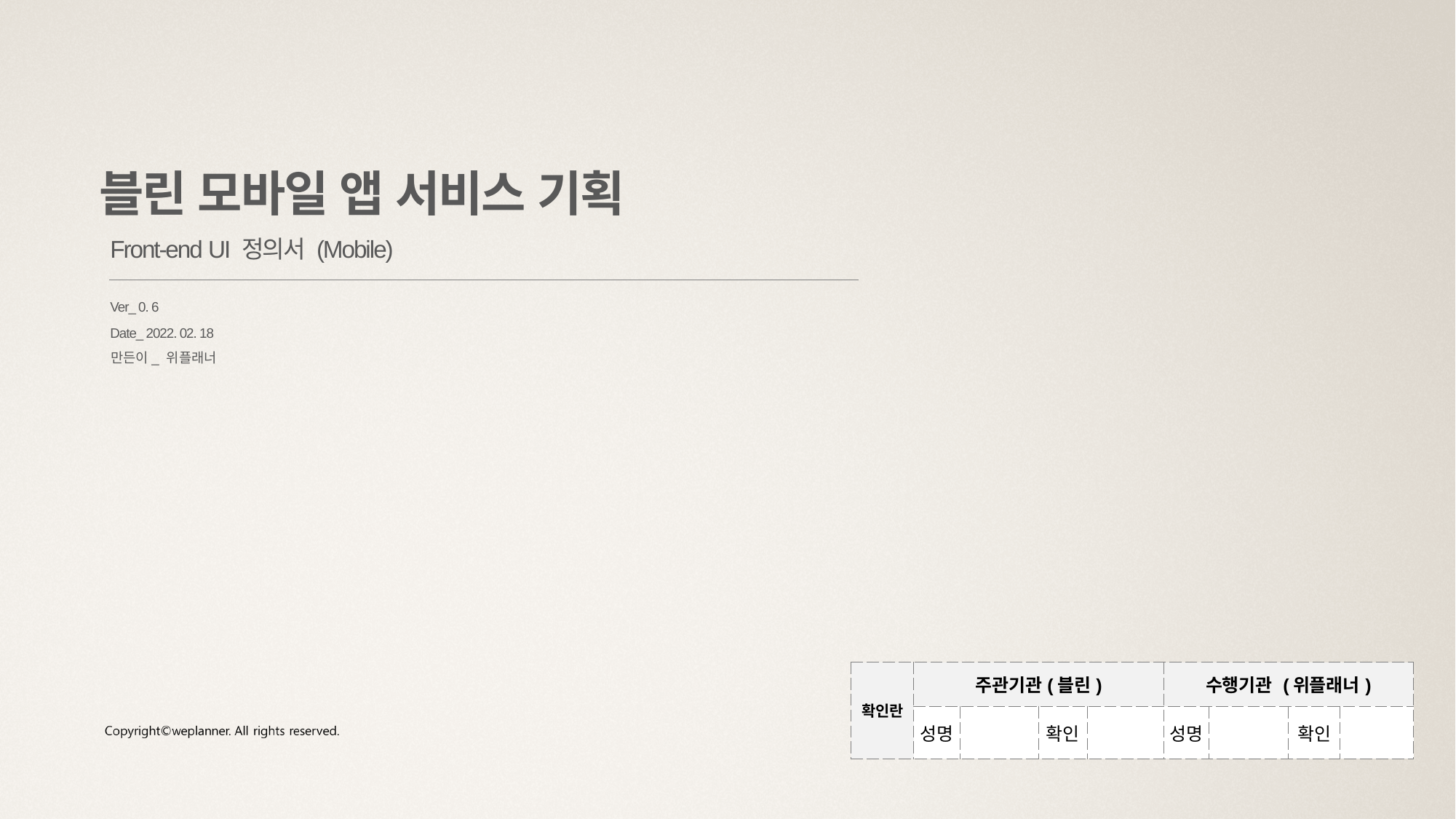

블린 모바일 앱 서비스 기획
Front-end UI 정의서 (Mobile)
Ver_ 0. 6
Date_ 2022. 02. 18
| 확인란 | 주관기관(블린) |  |  |  | 수행기관 (위플래너) |  |  |  |
| --- | --- | --- | --- | --- | --- | --- | --- | --- |
|  | 성명 |  | 확인 |  | 성명 |  | 확인 |  |